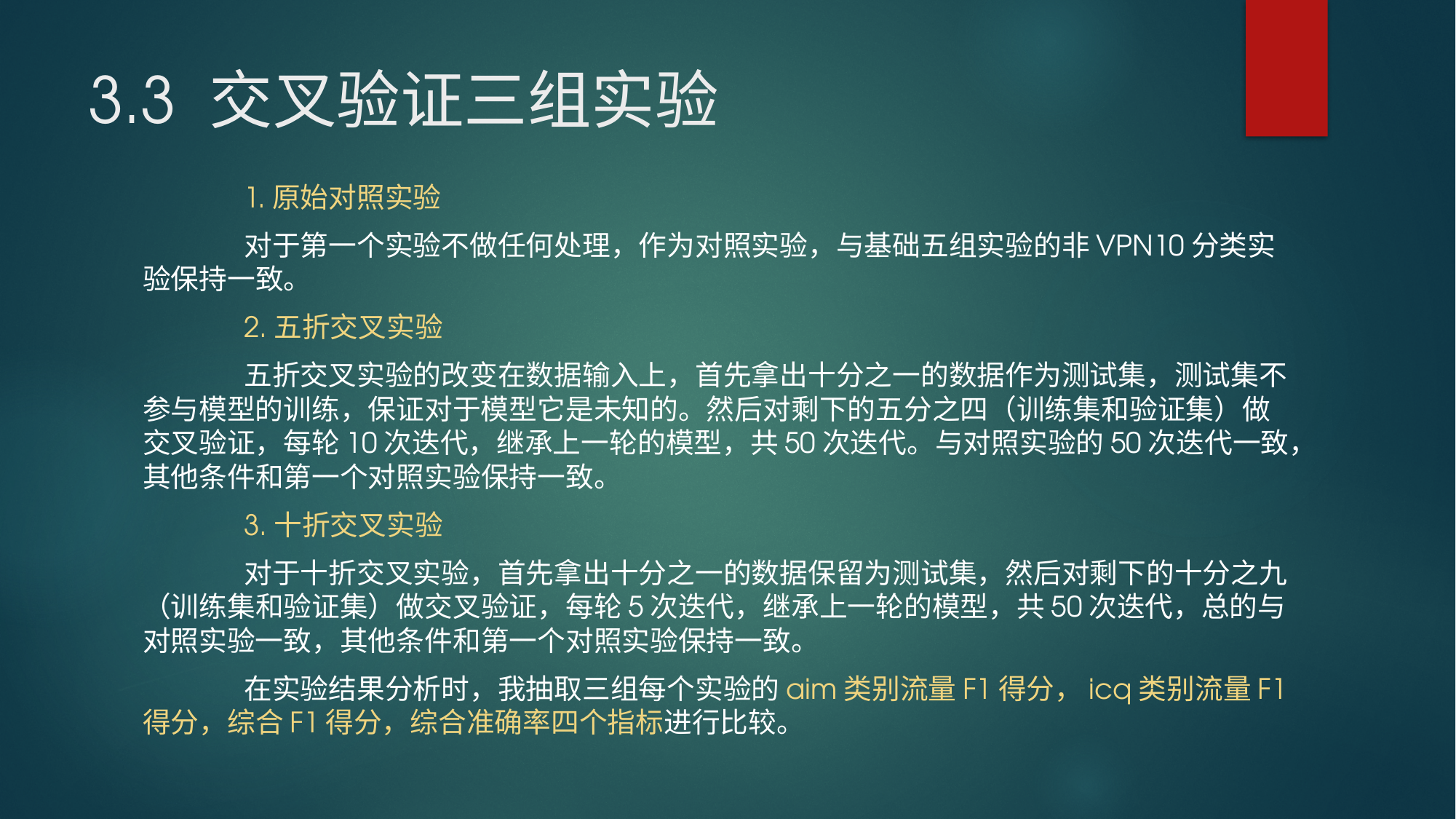

# 3.3 交叉验证三组实验
	1.原始对照实验
	对于第一个实验不做任何处理，作为对照实验，与基础五组实验的非VPN10分类实验保持一致。
	2.五折交叉实验
	五折交叉实验的改变在数据输入上，首先拿出十分之一的数据作为测试集，测试集不参与模型的训练，保证对于模型它是未知的。然后对剩下的五分之四（训练集和验证集）做交叉验证，每轮10次迭代，继承上一轮的模型，共50次迭代。与对照实验的50次迭代一致，其他条件和第一个对照实验保持一致。
	3.十折交叉实验
	对于十折交叉实验，首先拿出十分之一的数据保留为测试集，然后对剩下的十分之九（训练集和验证集）做交叉验证，每轮5次迭代，继承上一轮的模型，共50次迭代，总的与对照实验一致，其他条件和第一个对照实验保持一致。
	在实验结果分析时，我抽取三组每个实验的aim类别流量F1得分，icq类别流量F1得分，综合F1得分，综合准确率四个指标进行比较。